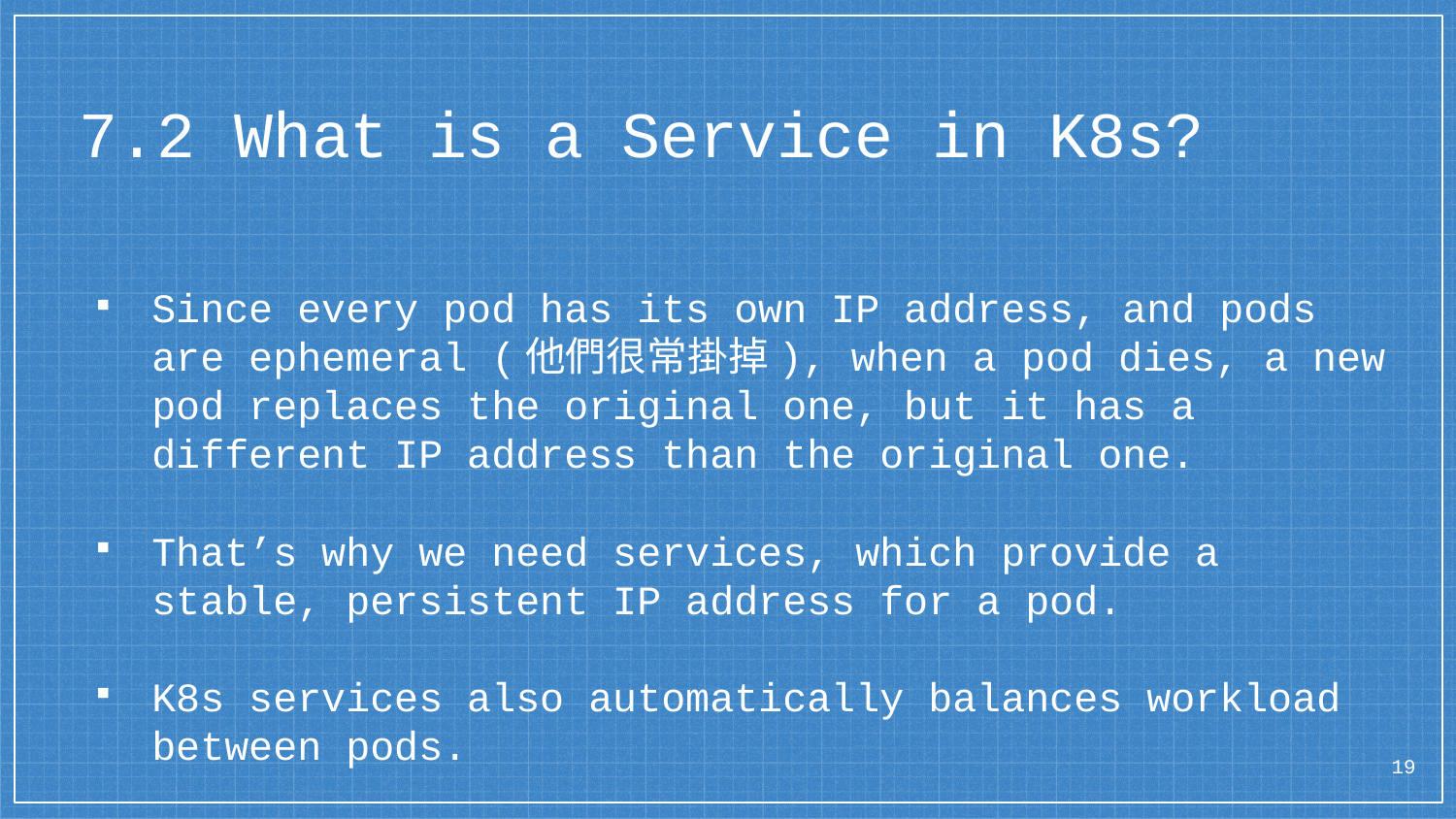

# 7.2 What is a Service in K8s?
Since every pod has its own IP address, and pods are ephemeral (他們很常掛掉), when a pod dies, a new pod replaces the original one, but it has a different IP address than the original one.

That’s why we need services, which provide a stable, persistent IP address for a pod.

K8s services also automatically balances workload between pods.
19